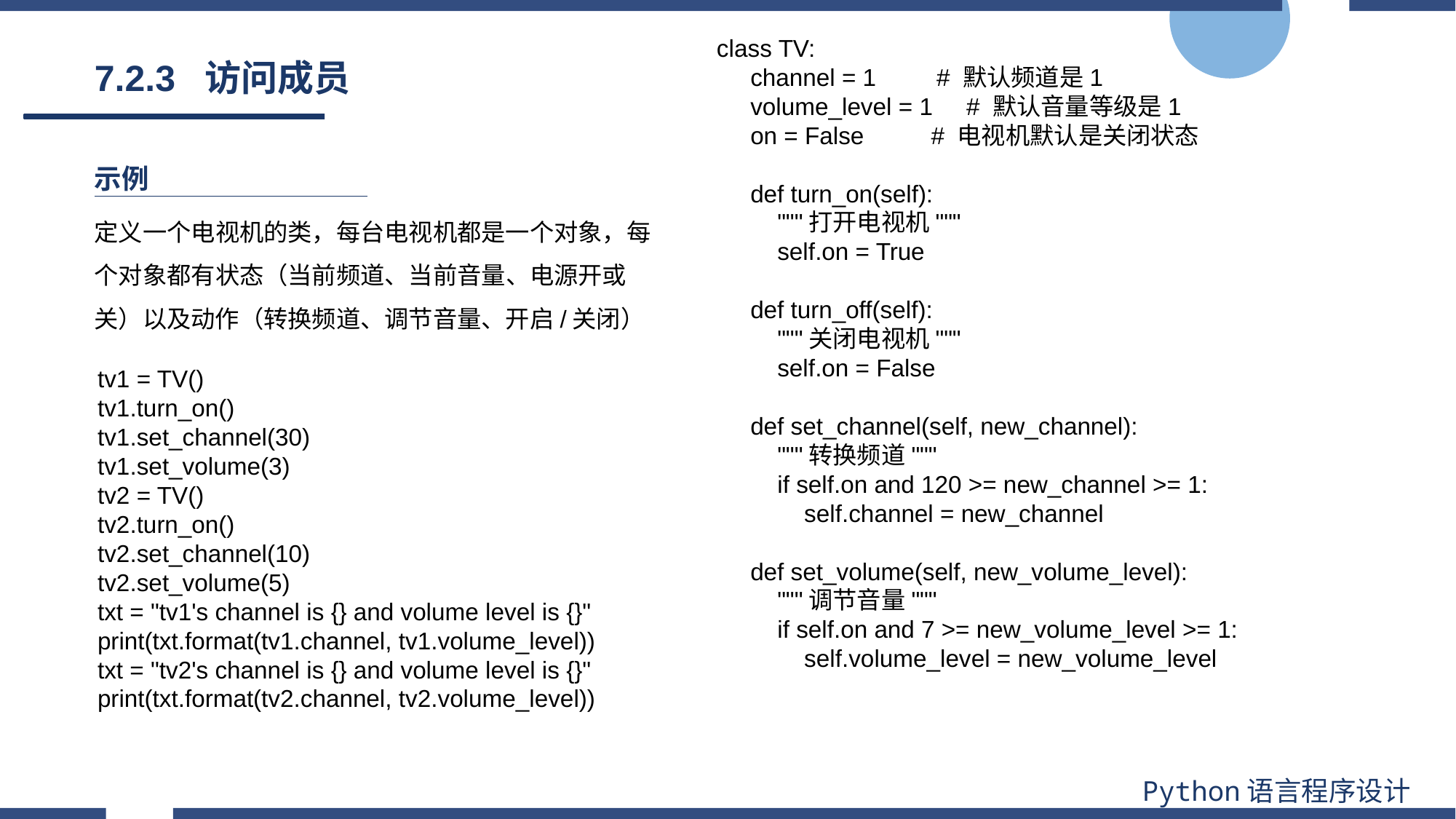

class TV:
     channel = 1         # 默认频道是1
     volume_level = 1     # 默认音量等级是1
     on = False          # 电视机默认是关闭状态

     def turn_on(self):
         """打开电视机"""
         self.on = True

     def turn_off(self):
         """关闭电视机"""
         self.on = False

     def set_channel(self, new_channel):
         """转换频道"""
         if self.on and 120 >= new_channel >= 1:
             self.channel = new_channel

     def set_volume(self, new_volume_level):
         """调节音量"""
         if self.on and 7 >= new_volume_level >= 1:
             self.volume_level = new_volume_level
# 7.2.3  访问成员
示例
定义一个电视机的类，每台电视机都是一个对象，每个对象都有状态（当前频道、当前音量、电源开或关）以及动作（转换频道、调节音量、开启/关闭）
tv1 = TV()
tv1.turn_on()
tv1.set_channel(30)
tv1.set_volume(3)
tv2 = TV()
tv2.turn_on()
tv2.set_channel(10)
tv2.set_volume(5)
txt = "tv1's channel is {} and volume level is {}"
print(txt.format(tv1.channel, tv1.volume_level))
txt = "tv2's channel is {} and volume level is {}"
print(txt.format(tv2.channel, tv2.volume_level))